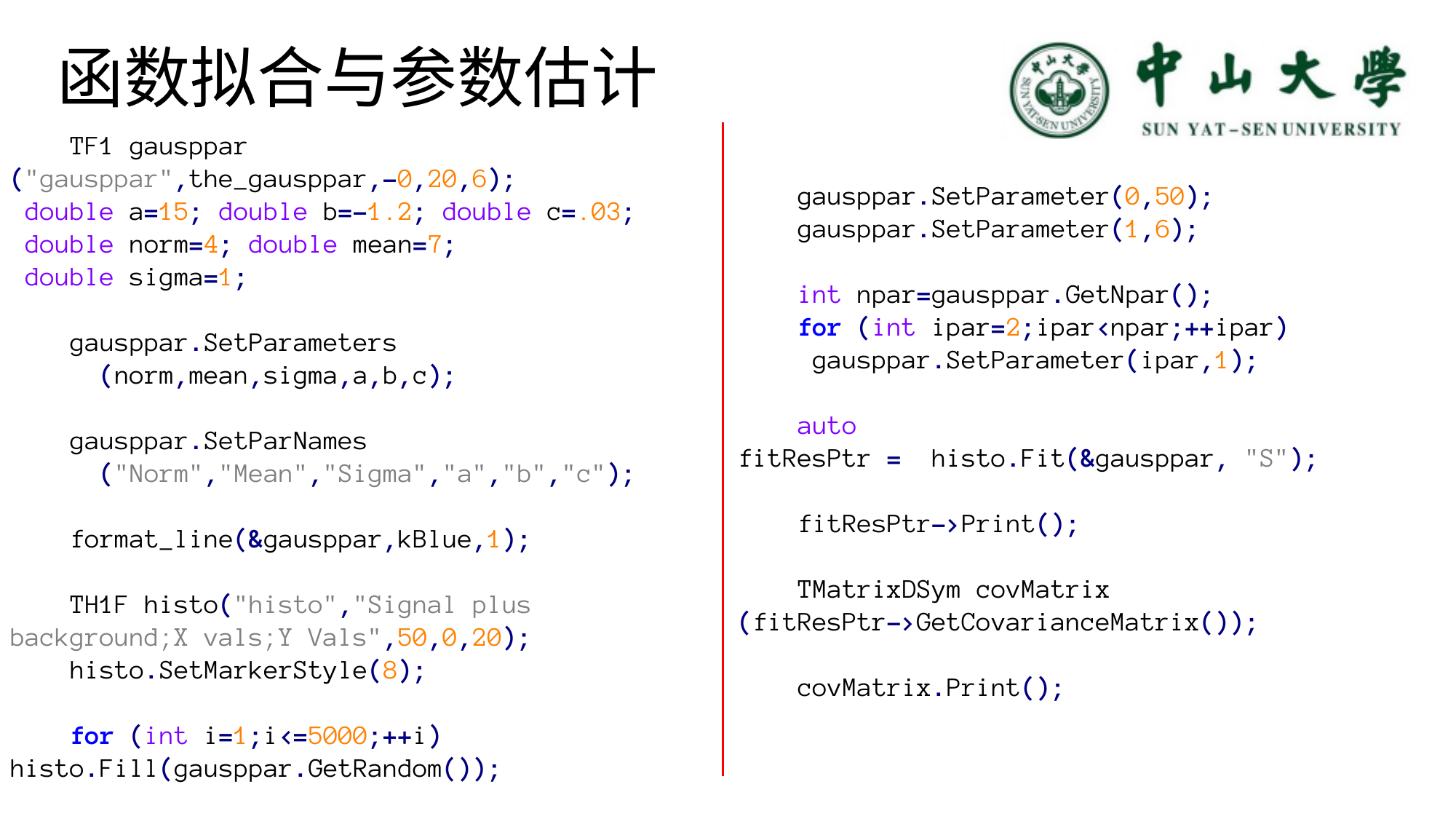

函数拟合与参数估计
    TF1 gausppar
("gausppar",the_gausppar,-0,20,6);
 double a=15; double b=-1.2; double c=.03;
 double norm=4; double mean=7;
 double sigma=1;

    gausppar.SetParameters
      (norm,mean,sigma,a,b,c);

    gausppar.SetParNames
      ("Norm","Mean","Sigma","a","b","c");

    format_line(&gausppar,kBlue,1);

    TH1F histo("histo","Signal plus background;X vals;Y Vals",50,0,20);
    histo.SetMarkerStyle(8);

    for (int i=1;i<=5000;++i) histo.Fill(gausppar.GetRandom());
    gausppar.SetParameter(0,50);
    gausppar.SetParameter(1,6);

    int npar=gausppar.GetNpar();
    for (int ipar=2;ipar<npar;++ipar)
     gausppar.SetParameter(ipar,1);

    auto
fitResPtr =  histo.Fit(&gausppar, "S");

    fitResPtr->Print();

    TMatrixDSym covMatrix
(fitResPtr->GetCovarianceMatrix());

    covMatrix.Print();